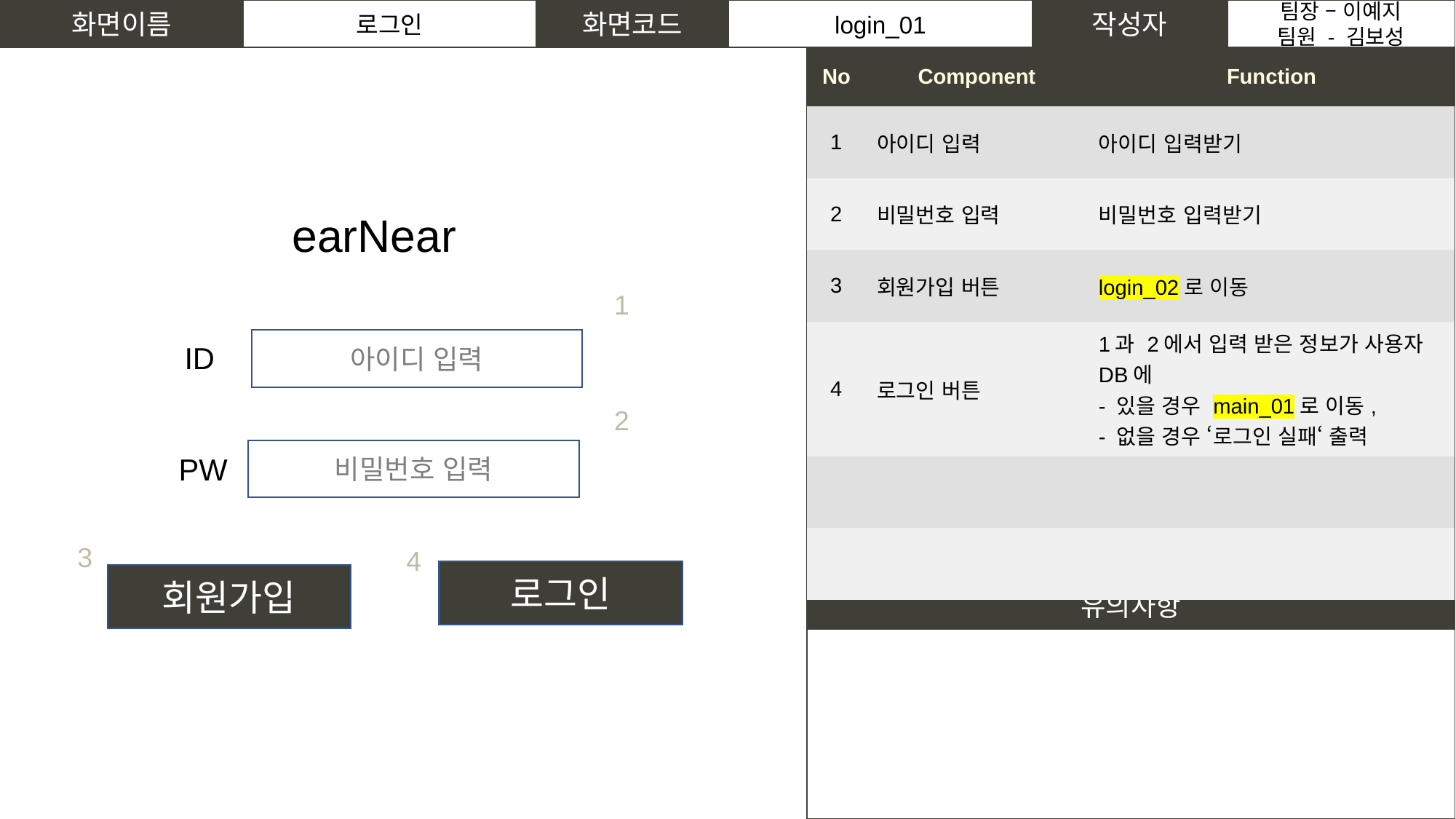

화면이름
로그인
화면코드
login_01
작성자
팀장 – 이예지
팀원 - 김보성
| No | Component | Function |
| --- | --- | --- |
| 1 | 아이디 입력 | 아이디 입력받기 |
| 2 | 비밀번호 입력 | 비밀번호 입력받기 |
| 3 | 회원가입 버튼 | login\_02로 이동 |
| 4 | 로그인 버튼 | 1과 2에서 입력 받은 정보가 사용자 DB에 - 있을 경우 main\_01로 이동, - 없을 경우 ‘로그인 실패‘ 출력 |
|  |  |  |
|  |  |  |
earNear
1
아이디 입력
ID
2
비밀번호 입력
PW
3
4
로그인
회원가입
유의사항